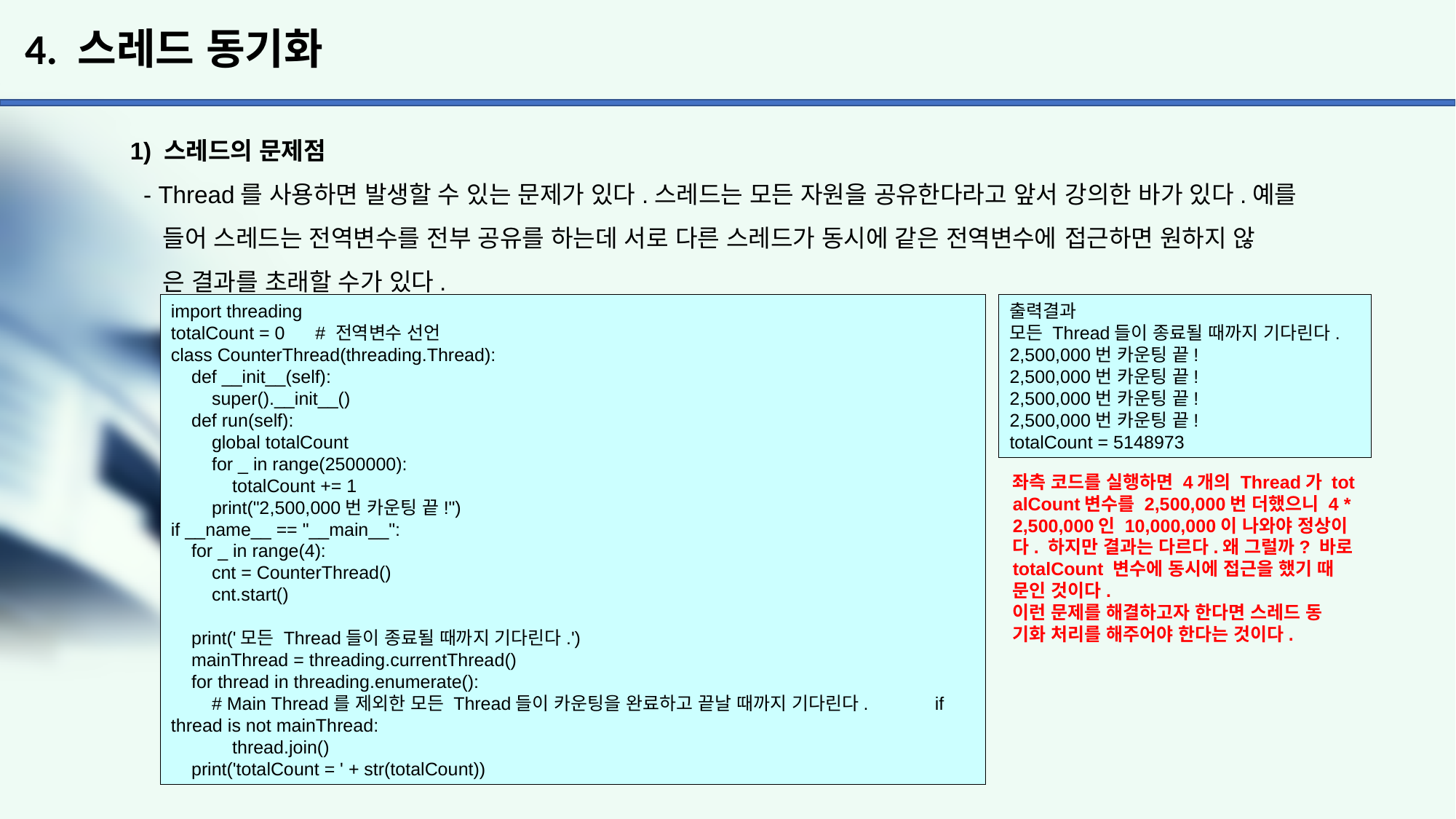

# 4. 스레드 동기화
1) 스레드의 문제점
  - Thread를 사용하면 발생할 수 있는 문제가 있다.스레드는 모든 자원을 공유한다라고 앞서 강의한 바가 있다.예를
    들어 스레드는 전역변수를 전부 공유를 하는데 서로 다른 스레드가 동시에 같은 전역변수에 접근하면 원하지 않
    은 결과를 초래할 수가 있다.
import threading
totalCount = 0      # 전역변수 선언
class CounterThread(threading.Thread):
    def __init__(self):
        super().__init__()
    def run(self):
        global totalCount
        for _ in range(2500000):
            totalCount += 1
        print("2,500,000번 카운팅 끝!")
if __name__ == "__main__":
    for _ in range(4):
        cnt = CounterThread()
        cnt.start()

    print('모든 Thread들이 종료될 때까지 기다린다.')
    mainThread = threading.currentThread()
    for thread in threading.enumerate():
        # Main Thread를 제외한 모든 Thread들이 카운팅을 완료하고 끝날 때까지 기다린다.        	if thread is not mainThread:
            thread.join()
    print('totalCount = ' + str(totalCount))
출력결과
모든 Thread들이 종료될 때까지 기다린다.
2,500,000번 카운팅 끝!
2,500,000번 카운팅 끝!
2,500,000번 카운팅 끝!
2,500,000번 카운팅 끝!
totalCount = 5148973
좌측 코드를 실행하면 4개의 Thread가 tot
alCount변수를 2,500,000번 더했으니 4 * 2,500,000인 10,000,000이 나와야 정상이
다. 하지만 결과는 다르다.왜 그럴까? 바로
totalCount 변수에 동시에 접근을 했기 때
문인 것이다.
이런 문제를 해결하고자 한다면 스레드 동
기화 처리를 해주어야 한다는 것이다.